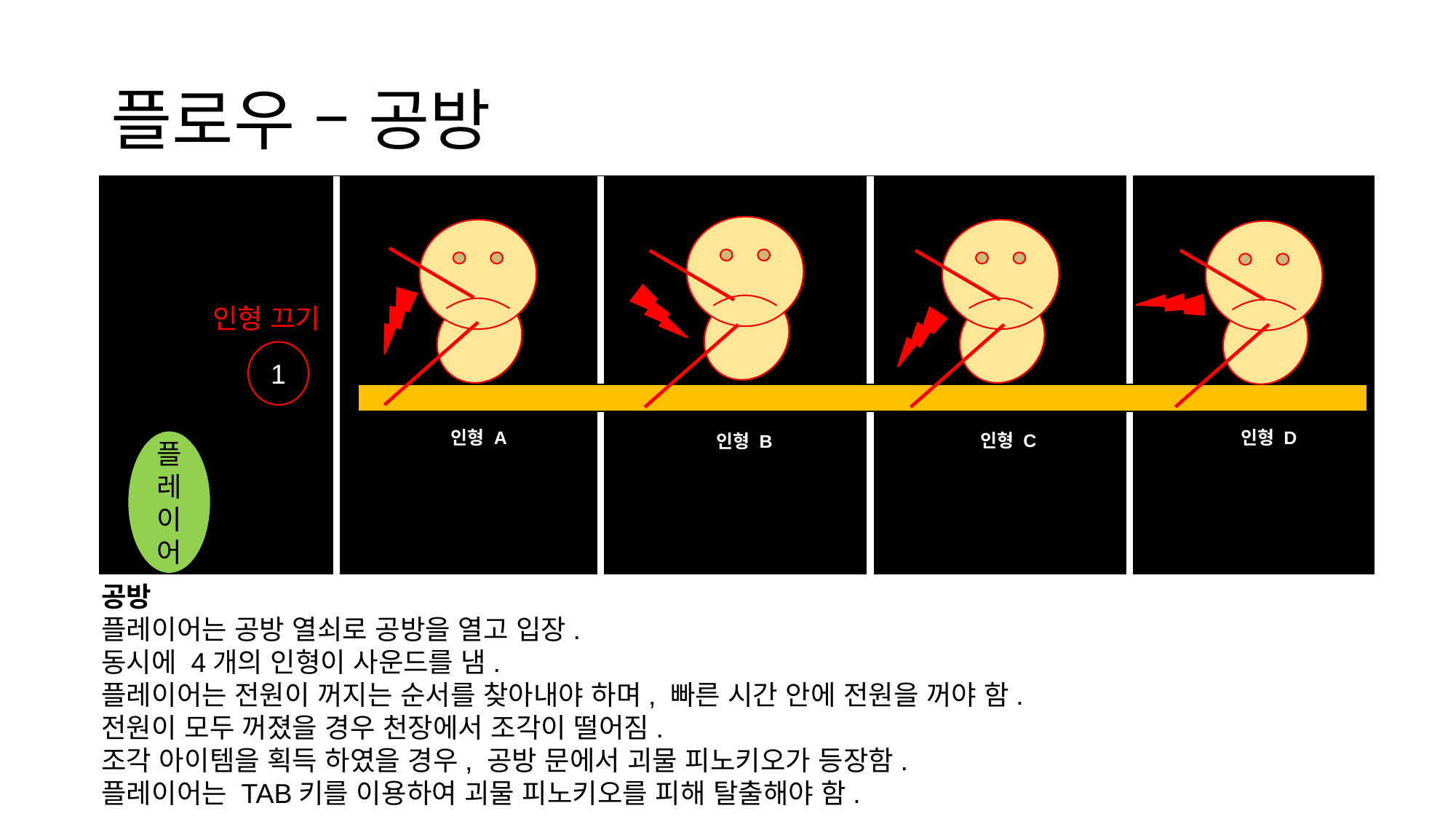

# 플로우 – 공방

1층 계단
인형 A
인형 D
인형 C
인형 B
플레이어
탈출구

인형 끄기

1
공방
플레이어는 공방 열쇠로 공방을 열고 입장.
동시에 4개의 인형이 사운드를 냄.
플레이어는 전원이 꺼지는 순서를 찾아내야 하며, 빠른 시간 안에 전원을 꺼야 함.
전원이 모두 꺼졌을 경우 천장에서 조각이 떨어짐.
조각 아이템을 획득 하였을 경우, 공방 문에서 괴물 피노키오가 등장함.
플레이어는 TAB키를 이용하여 괴물 피노키오를 피해 탈출해야 함.